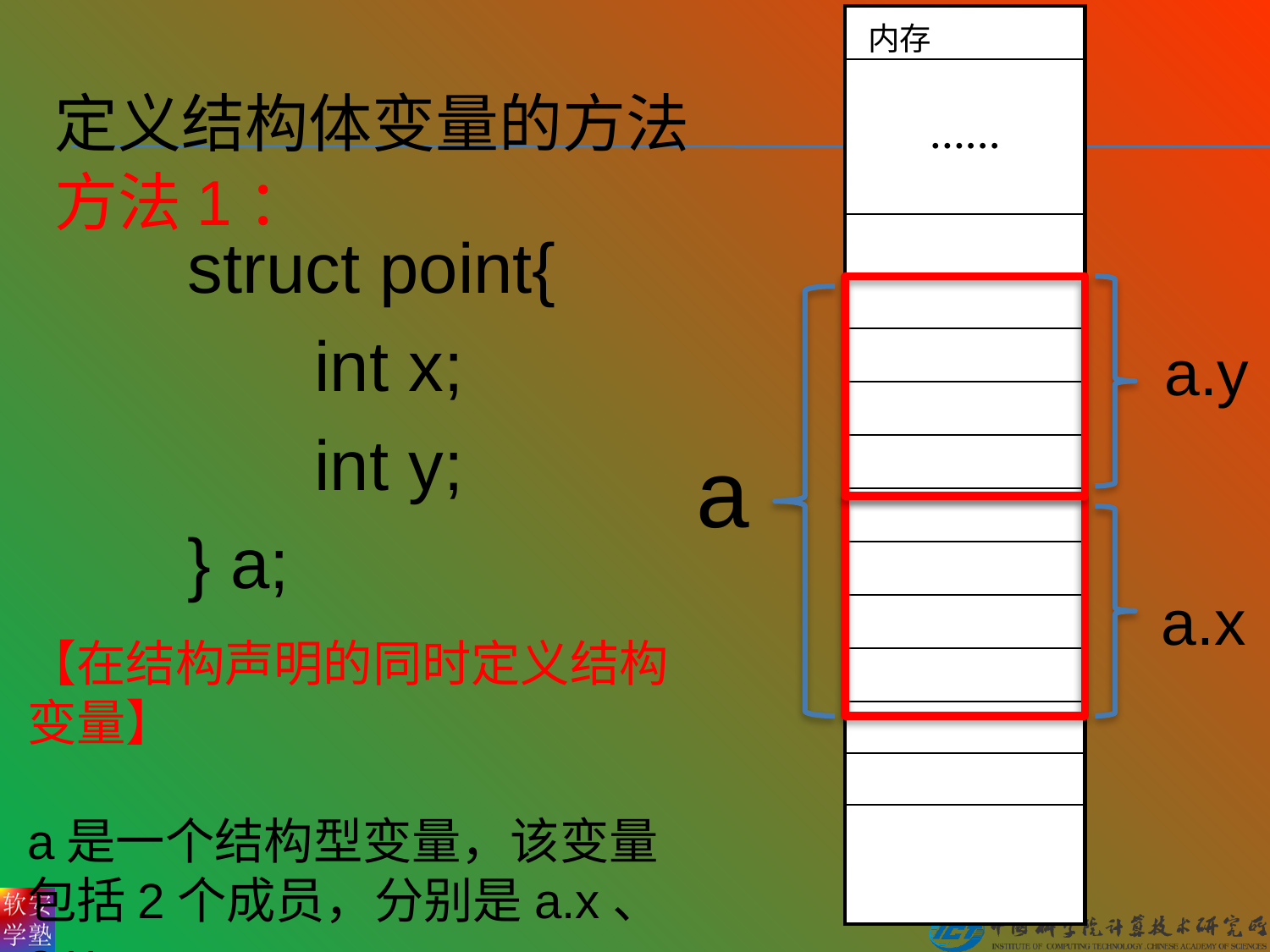

|  |
| --- |
| …… |
|  |
|  |
|  |
|  |
|  |
|  |
|  |
|  |
|  |
|  |
|  |
|  |
内存
# 定义结构体变量的方法
方法1：
struct point{
	int x;
	int y;
} a;

a.y
a

a.x
【在结构声明的同时定义结构变量】

a是一个结构型变量，该变量包括2个成员，分别是a.x、a.y